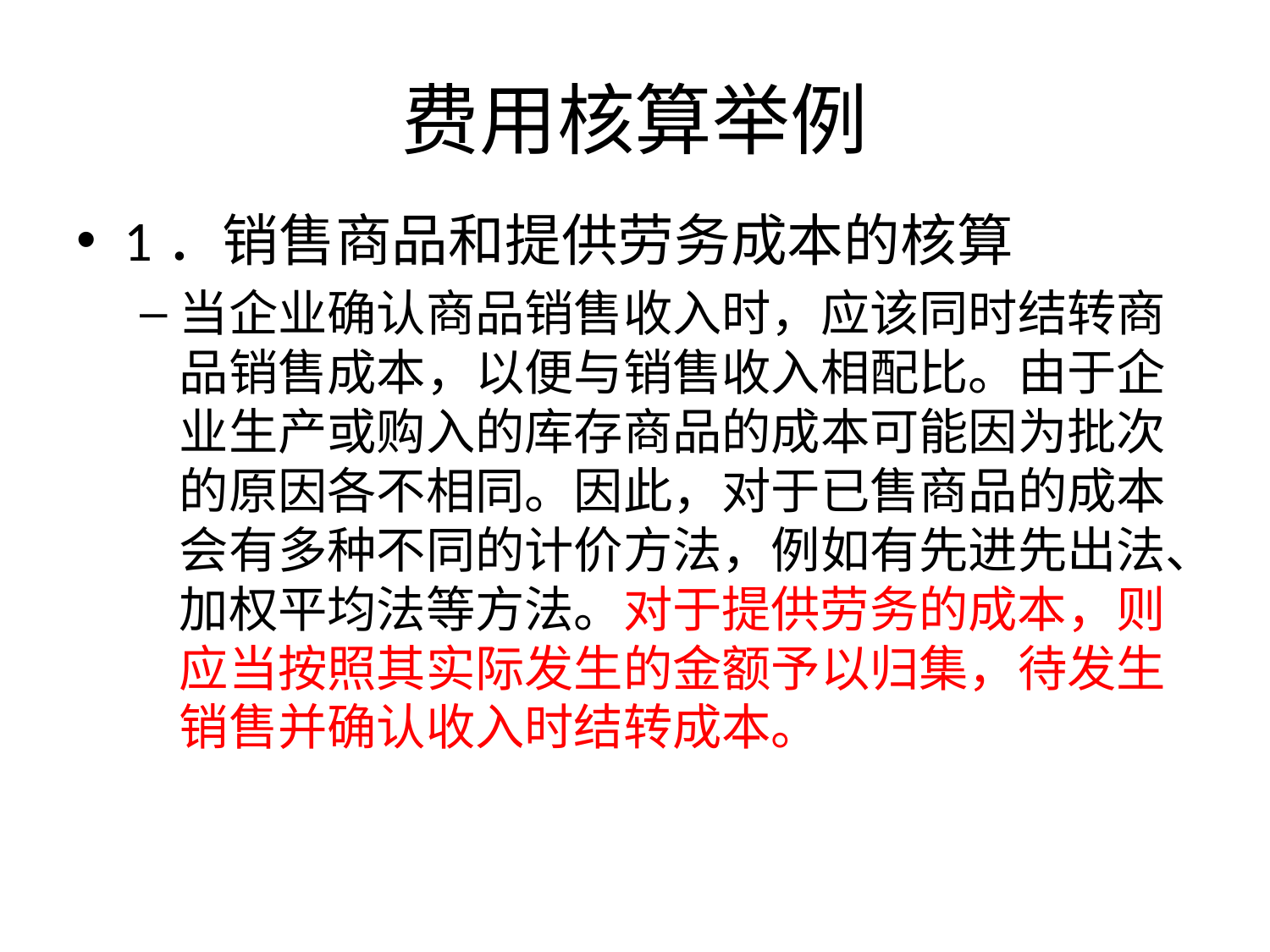

# 费用核算举例
1．销售商品和提供劳务成本的核算
当企业确认商品销售收入时，应该同时结转商品销售成本，以便与销售收入相配比。由于企业生产或购入的库存商品的成本可能因为批次的原因各不相同。因此，对于已售商品的成本会有多种不同的计价方法，例如有先进先出法、加权平均法等方法。对于提供劳务的成本，则应当按照其实际发生的金额予以归集，待发生销售并确认收入时结转成本。